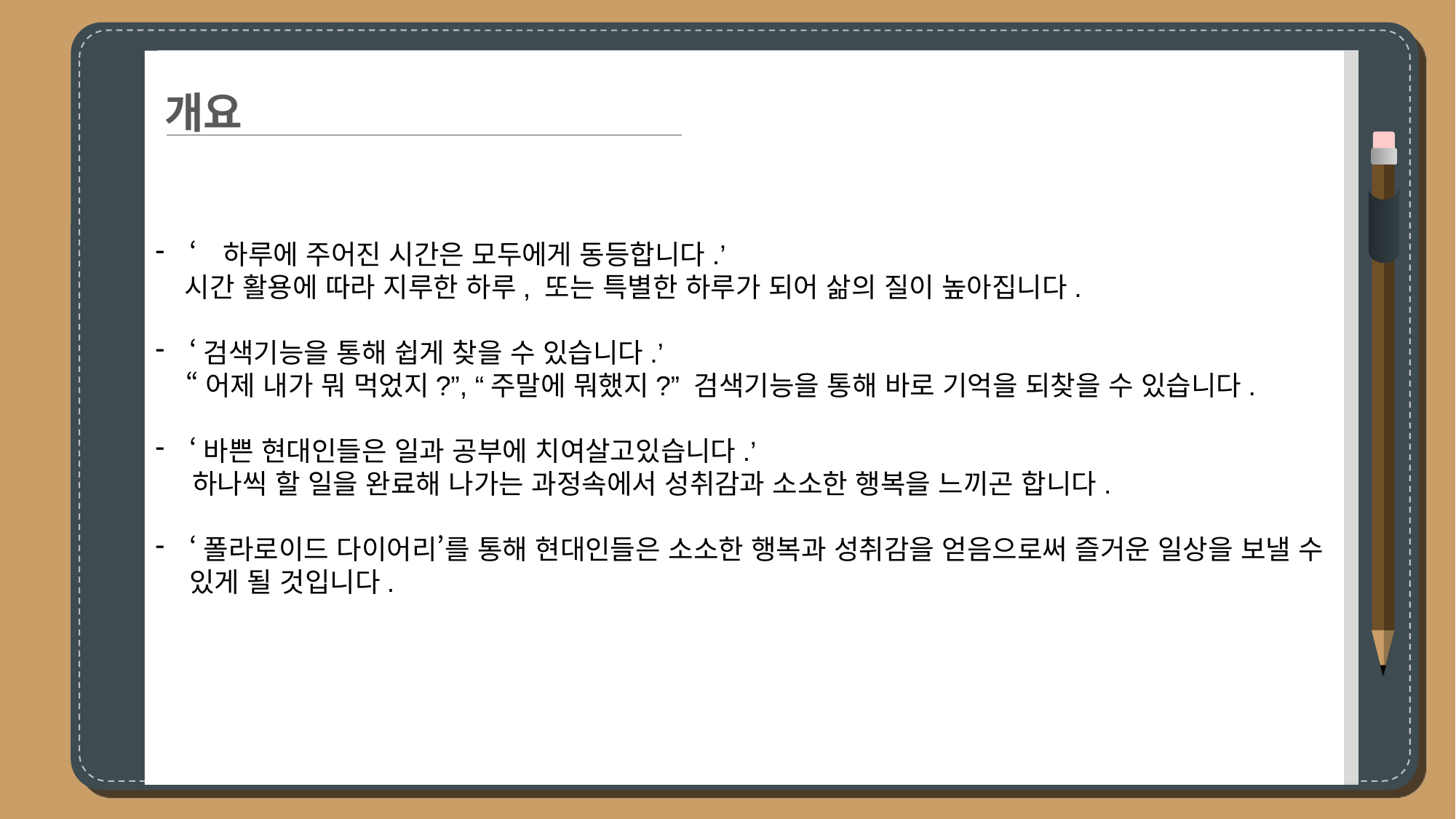

‘하루에 주어진 시간은 모두에게 동등합니다.’
   시간 활용에 따라 지루한 하루, 또는 특별한 하루가 되어 삶의 질이 높아집니다.

‘검색기능을 통해 쉽게 찾을 수 있습니다.’
    “어제 내가 뭐 먹었지?”, “주말에 뭐했지?” 검색기능을 통해 바로 기억을 되찾을 수 있습니다.

‘바쁜 현대인들은 일과 공부에 치여살고있습니다.’
    하나씩 할 일을 완료해 나가는 과정속에서 성취감과 소소한 행복을 느끼곤 합니다.

‘폴라로이드 다이어리’를 통해 현대인들은 소소한 행복과 성취감을 얻음으로써 즐거운 일상을 보낼 수 있게 될 것입니다.

개요